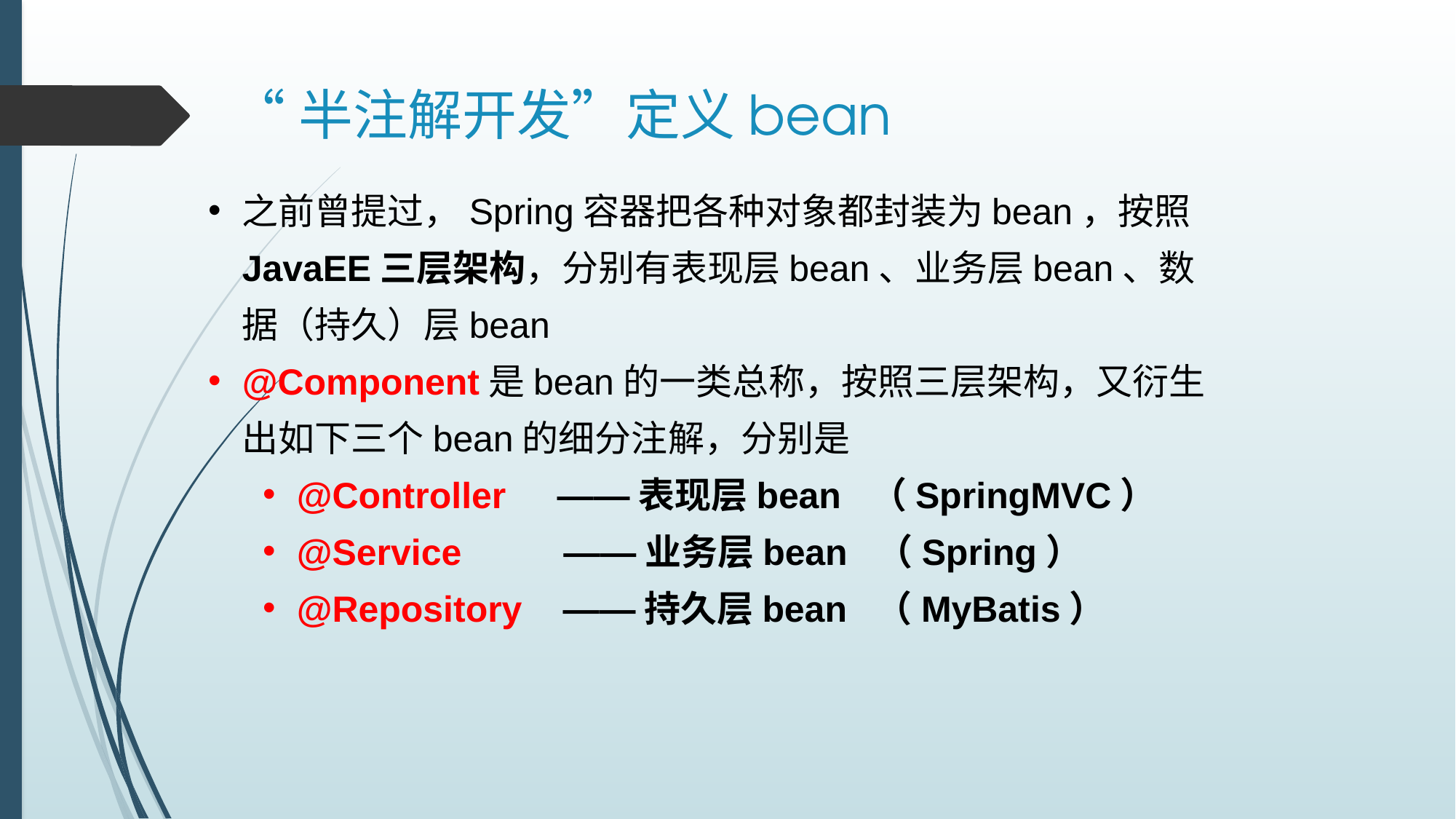

# “半注解开发”定义bean
之前曾提过，Spring容器把各种对象都封装为bean，按照JavaEE三层架构，分别有表现层bean、业务层bean、数据（持久）层bean
@Component是bean的一类总称，按照三层架构，又衍生出如下三个bean的细分注解，分别是
@Controller     ——表现层bean  （SpringMVC）
@Service          ——业务层bean  （Spring）
@Repository    ——持久层bean  （MyBatis）